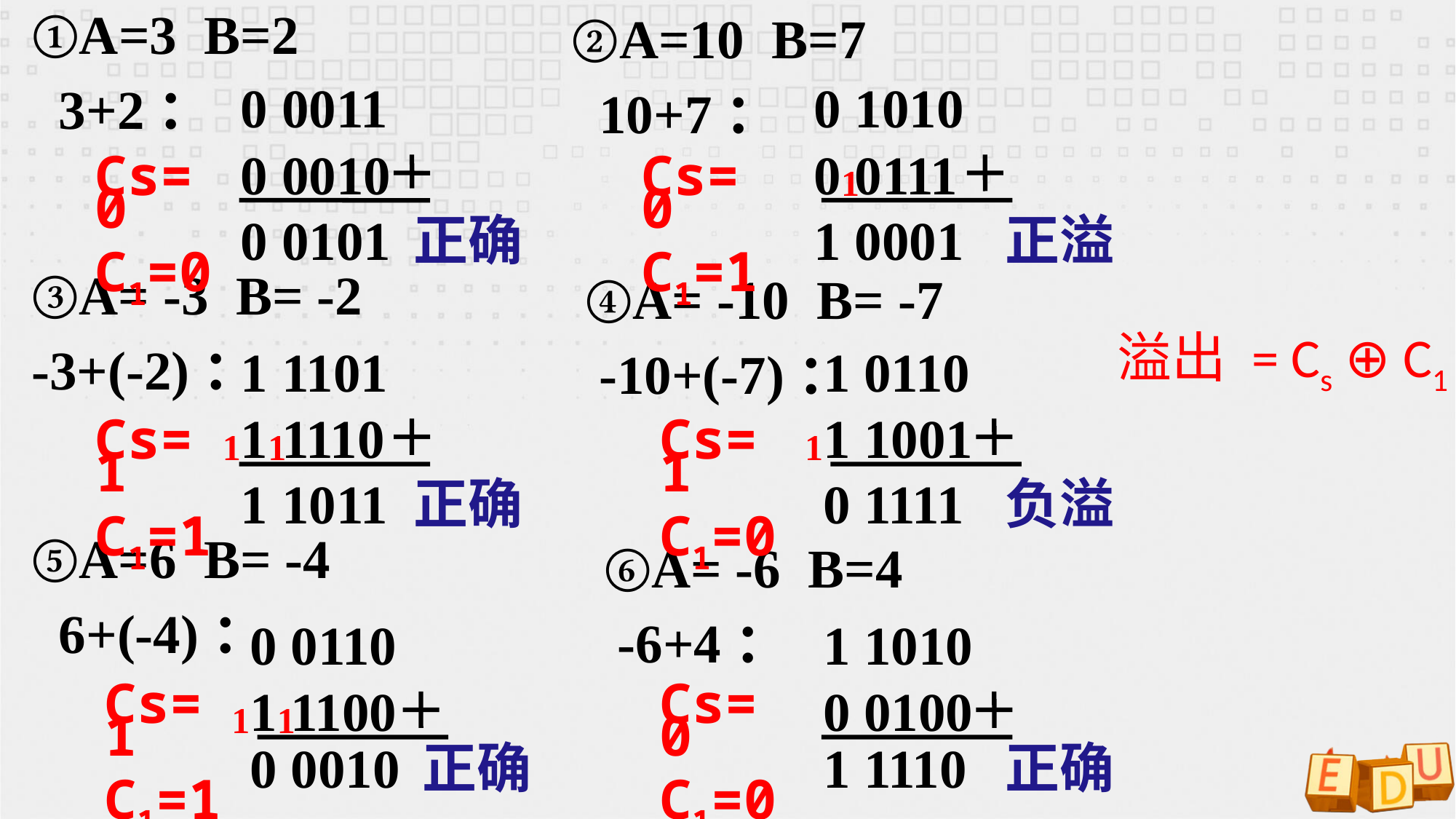

①A=3  B=2
  3+2：
0 0011
0 0010

0 0101

②A=10  B=7
  10+7：
0 1010
0 0111

1 0001

1
Cs=0
C1=0
Cs=0
C1=1
正确
正溢
③A= -3  B= -2
-3+(-2)：
1 1101
1 1110

1 1011

 ④A= -10  B= -7
  -10+(-7)：
1 0110
1 1001

0 1111

溢出 = Cs ⊕ C1
1
1
1
Cs=1
C1=1
Cs=1
C1=0
正确
负溢
⑤A=6  B= -4
  6+(-4)：
0 0110
1 1100

0 0010

 ⑥A= -6  B=4
  -6+4：
1 1010
0 0100

1 1110

Cs=1
C1=1
1
1
Cs=0
C1=0
正确
正确